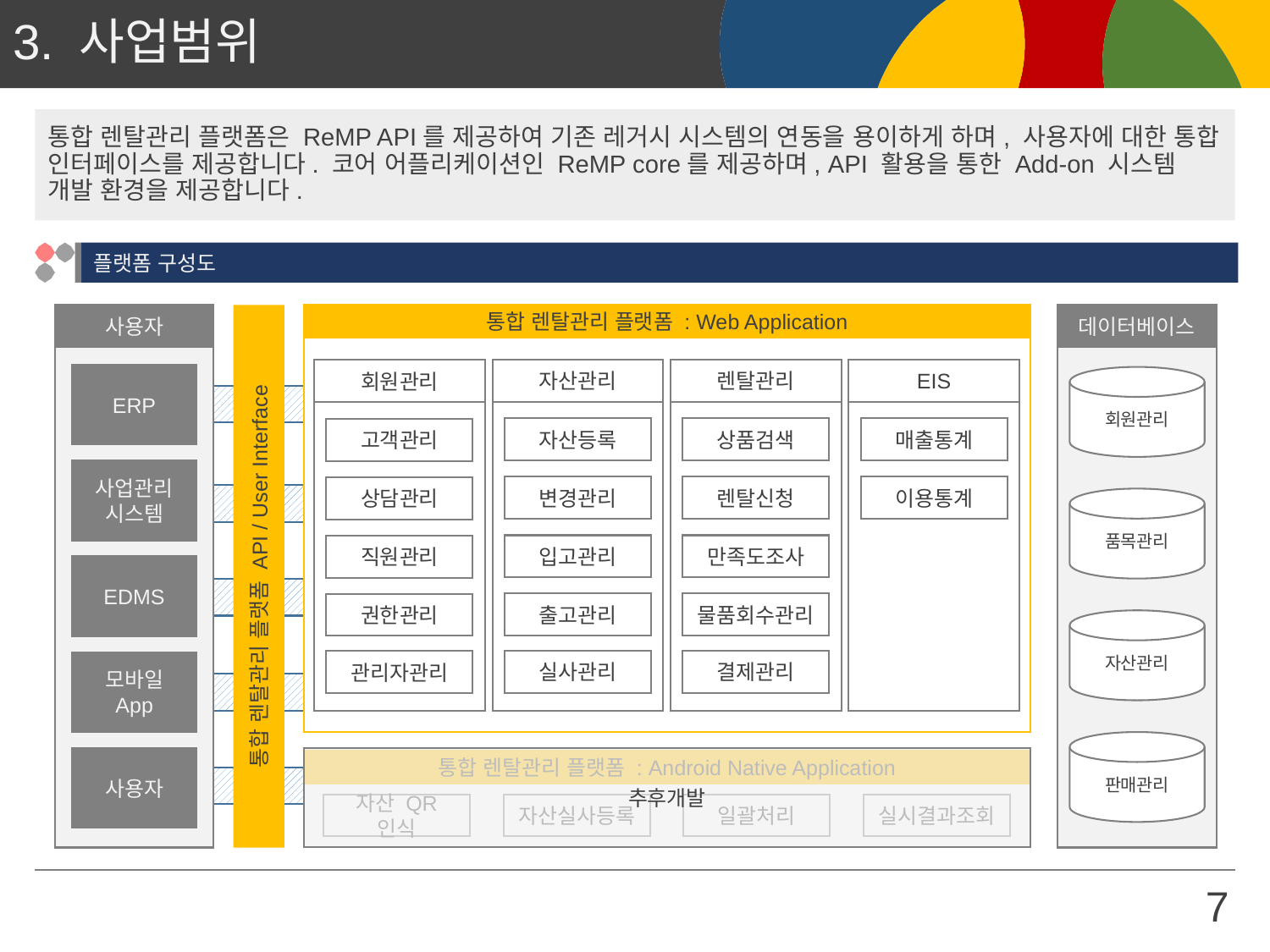

# 3. 사업범위
통합 렌탈관리 플랫폼은 ReMP API를 제공하여 기존 레거시 시스템의 연동을 용이하게 하며, 사용자에 대한 통합 인터페이스를 제공합니다. 코어 어플리케이션인 ReMP core를 제공하며, API 활용을 통한 Add-on 시스템 개발 환경을 제공합니다.

플랫폼 구성도
사용자
데이터베이스
통합 렌탈관리 플랫폼 : Web Application

자산관리

자산등록
변경관리
입고관리
출고관리
실사관리
렌탈관리

상품검색
렌탈신청
만족도조사
물품회수관리
결제관리
EIS

매출통계
이용통계
회원관리

고객관리
상담관리
직원관리
권한관리
관리자관리
ERP
회원관리

사업관리
시스템

품목관리
통합 렌탈관리 플랫폼 API / User Interface
EDMS

자산관리
모바일
App

판매관리
사용자
추후개발
통합 렌탈관리 플랫폼 : Android Native Application

자산 QR 인식
자산실사등록
일괄처리
실시결과조회